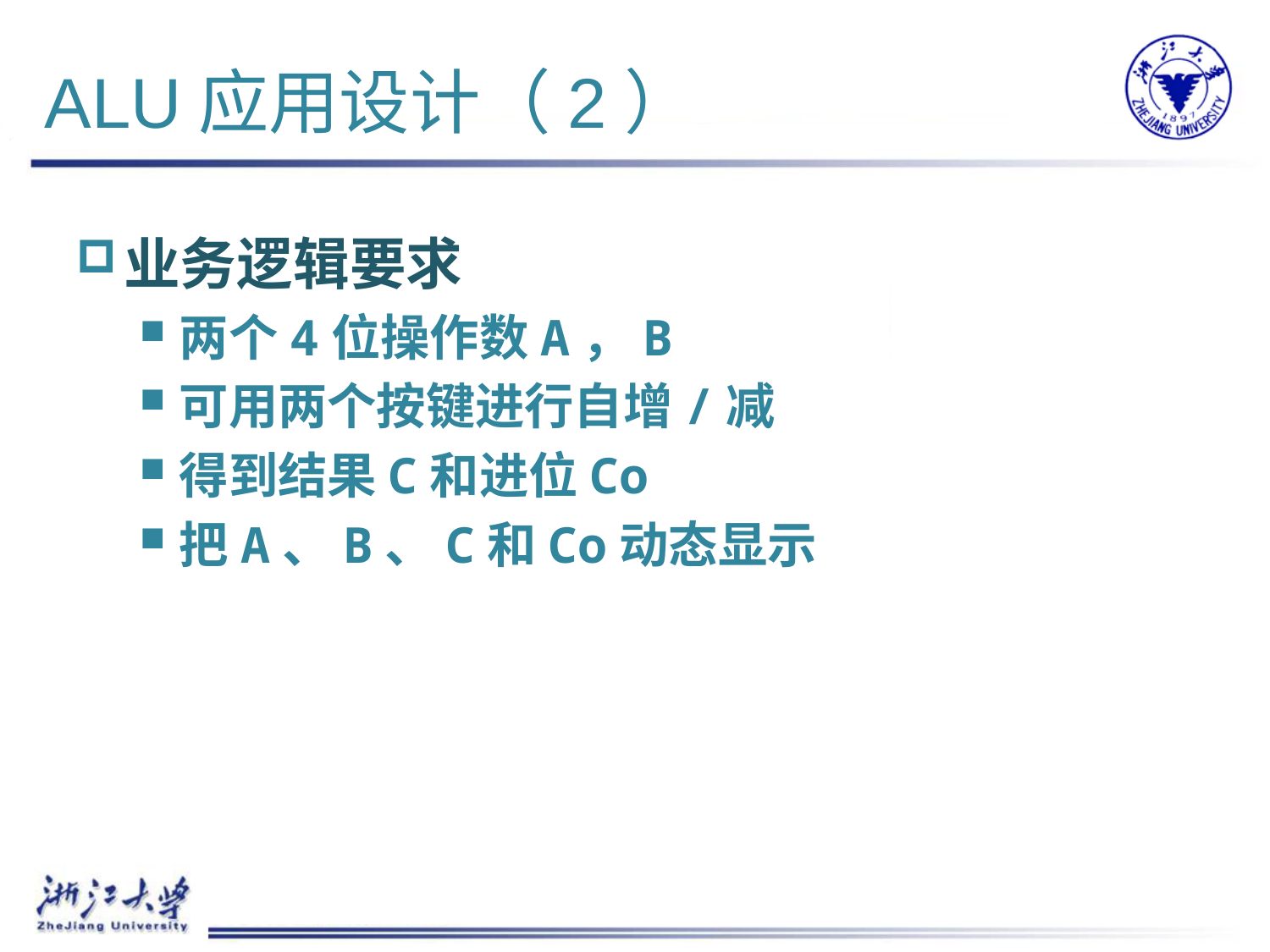

# ALU应用设计（2）
业务逻辑要求
两个4位操作数A，B
可用两个按键进行自增/减
得到结果C和进位Co
把A、B、C和Co动态显示